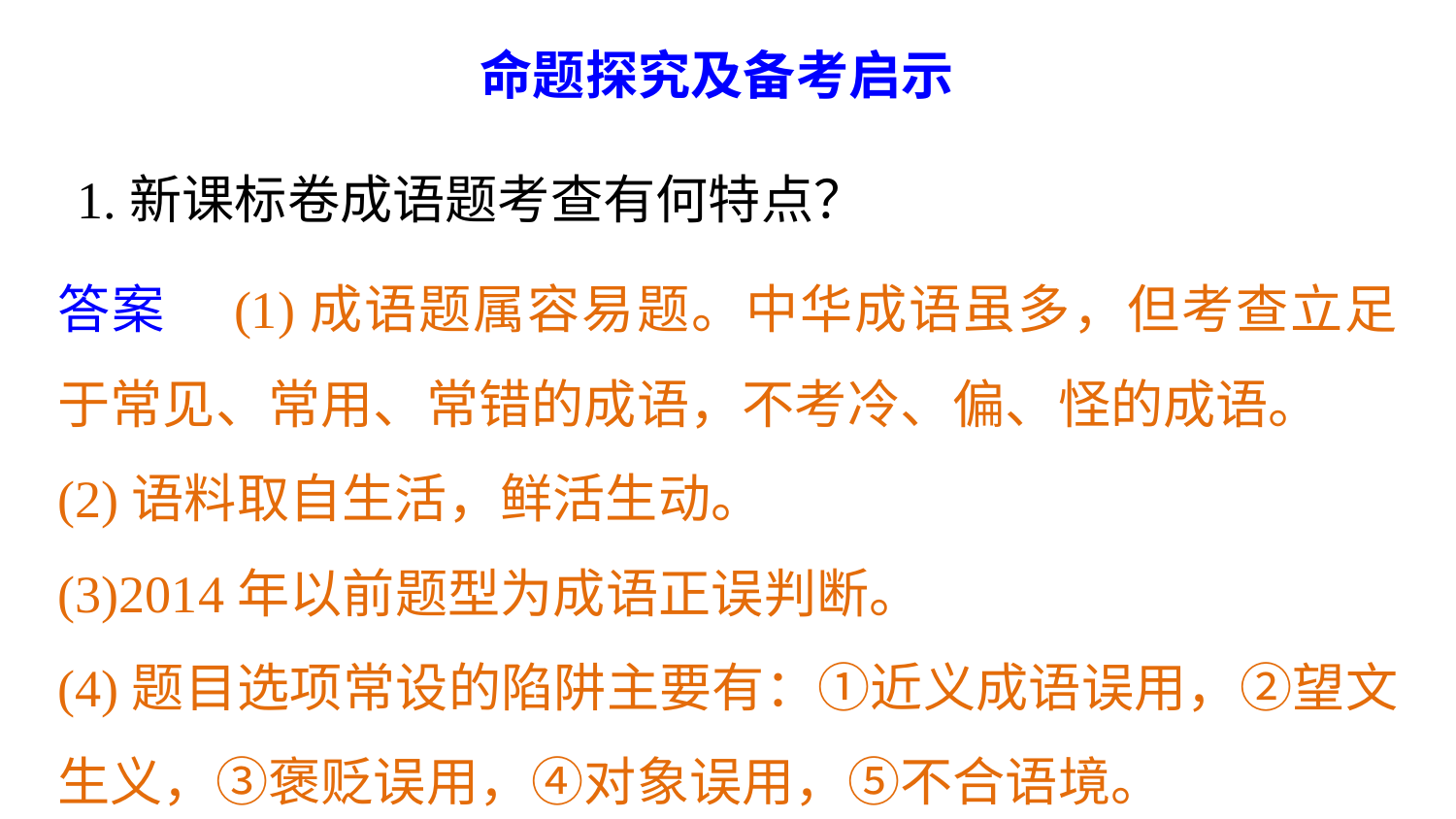

命题探究及备考启示
1.新课标卷成语题考查有何特点？
答案　(1)成语题属容易题。中华成语虽多，但考查立足于常见、常用、常错的成语，不考冷、偏、怪的成语。
(2)语料取自生活，鲜活生动。
(3)2014年以前题型为成语正误判断。
(4)题目选项常设的陷阱主要有：①近义成语误用，②望文生义，③褒贬误用，④对象误用，⑤不合语境。